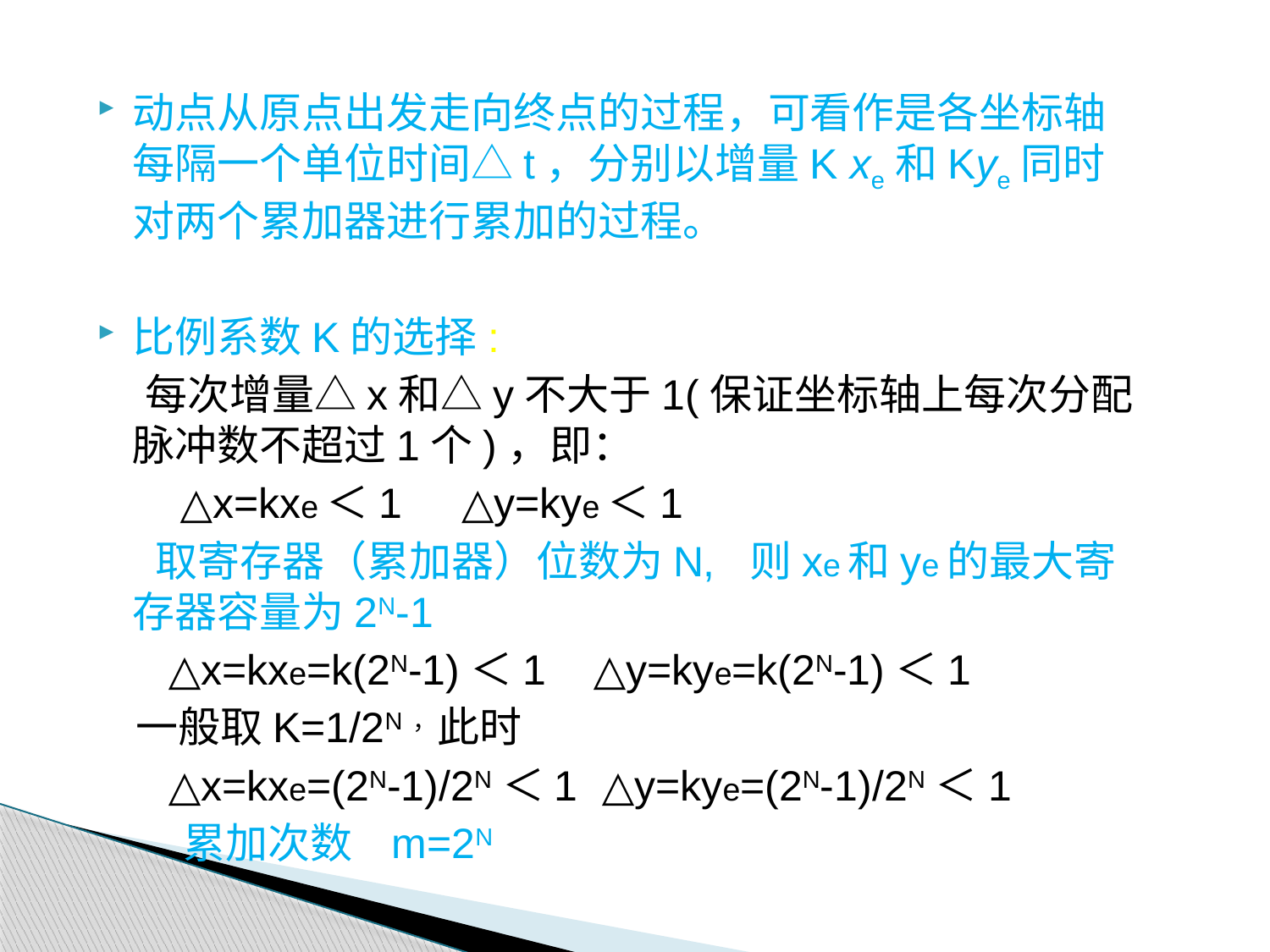

动点从原点出发走向终点的过程，可看作是各坐标轴每隔一个单位时间△t，分别以增量K xe和Kye同时对两个累加器进行累加的过程。

比例系数K的选择:
    每次增量△x和△y不大于1(保证坐标轴上每次分配脉冲数不超过1个)，即：
       △x=kxe＜1     △y=kye＜1
     取寄存器（累加器）位数为N,  则xe和ye的最大寄存器容量为2N-1
      △x=kxe=k(2N-1)＜1    △y=kye=k(2N-1)＜1
   一般取K=1/2N，此时
      △x=kxe=(2N-1)/2N＜1  △y=kye=(2N-1)/2N＜1
        累加次数   m=2N